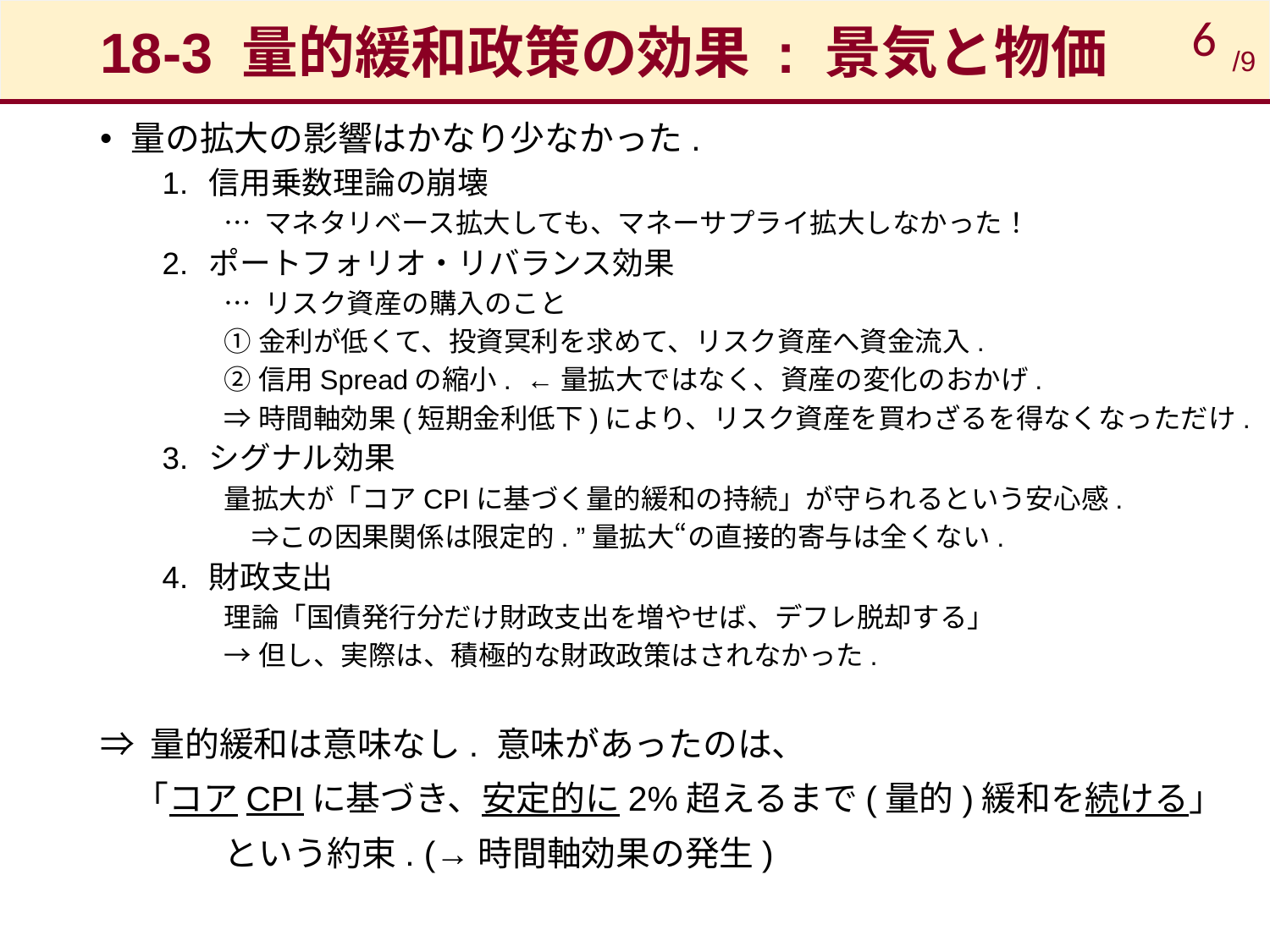

# 18-3 量的緩和政策の効果 : 景気と物価
6
/9
量の拡大の影響はかなり少なかった.
信用乗数理論の崩壊
… マネタリベース拡大しても、マネーサプライ拡大しなかった！
ポートフォリオ・リバランス効果
… リスク資産の購入のこと
①金利が低くて、投資冥利を求めて、リスク資産へ資金流入.
②信用Spreadの縮小.  ←量拡大ではなく、資産の変化のおかげ.
⇒時間軸効果(短期金利低下)により、リスク資産を買わざるを得なくなっただけ.
シグナル効果
量拡大が「コアCPIに基づく量的緩和の持続」が守られるという安心感.
　⇒この因果関係は限定的. ”量拡大“の直接的寄与は全くない.
財政支出
理論「国債発行分だけ財政支出を増やせば、デフレ脱却する」
→但し、実際は、積極的な財政政策はされなかった.

⇒ 量的緩和は意味なし. 意味があったのは、
　「コアCPIに基づき、安定的に2%超えるまで(量的)緩和を続ける」
				という約束. (→時間軸効果の発生)